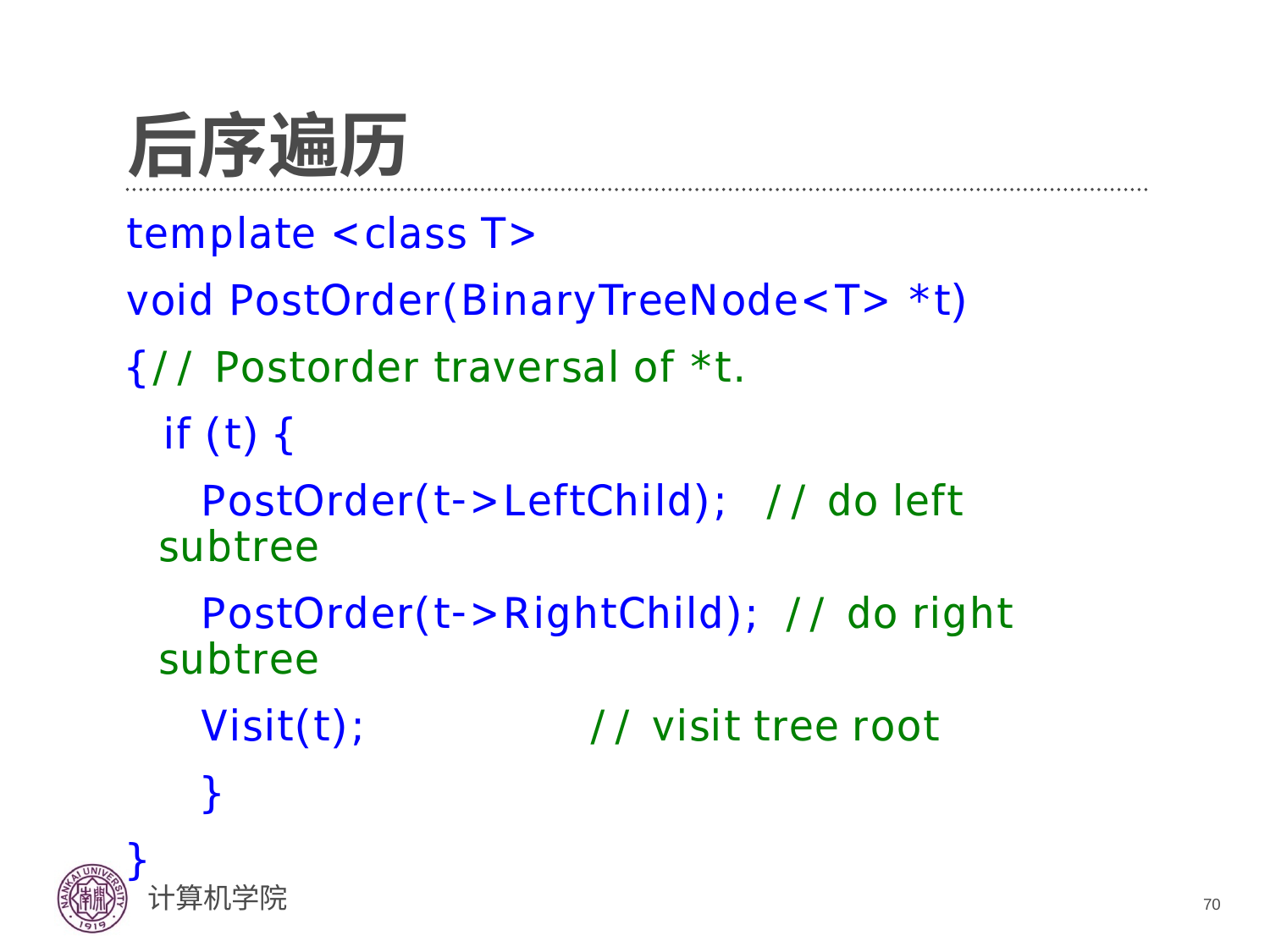

# 后序遍历
template <class T>
void PostOrder(BinaryTreeNode<T> *t)
{// Postorder traversal of *t.
   if (t) {
      PostOrder(t->LeftChild);   // do left subtree
      PostOrder(t->RightChild);  // do right subtree
      Visit(t);                  // visit tree root
      }
}

70